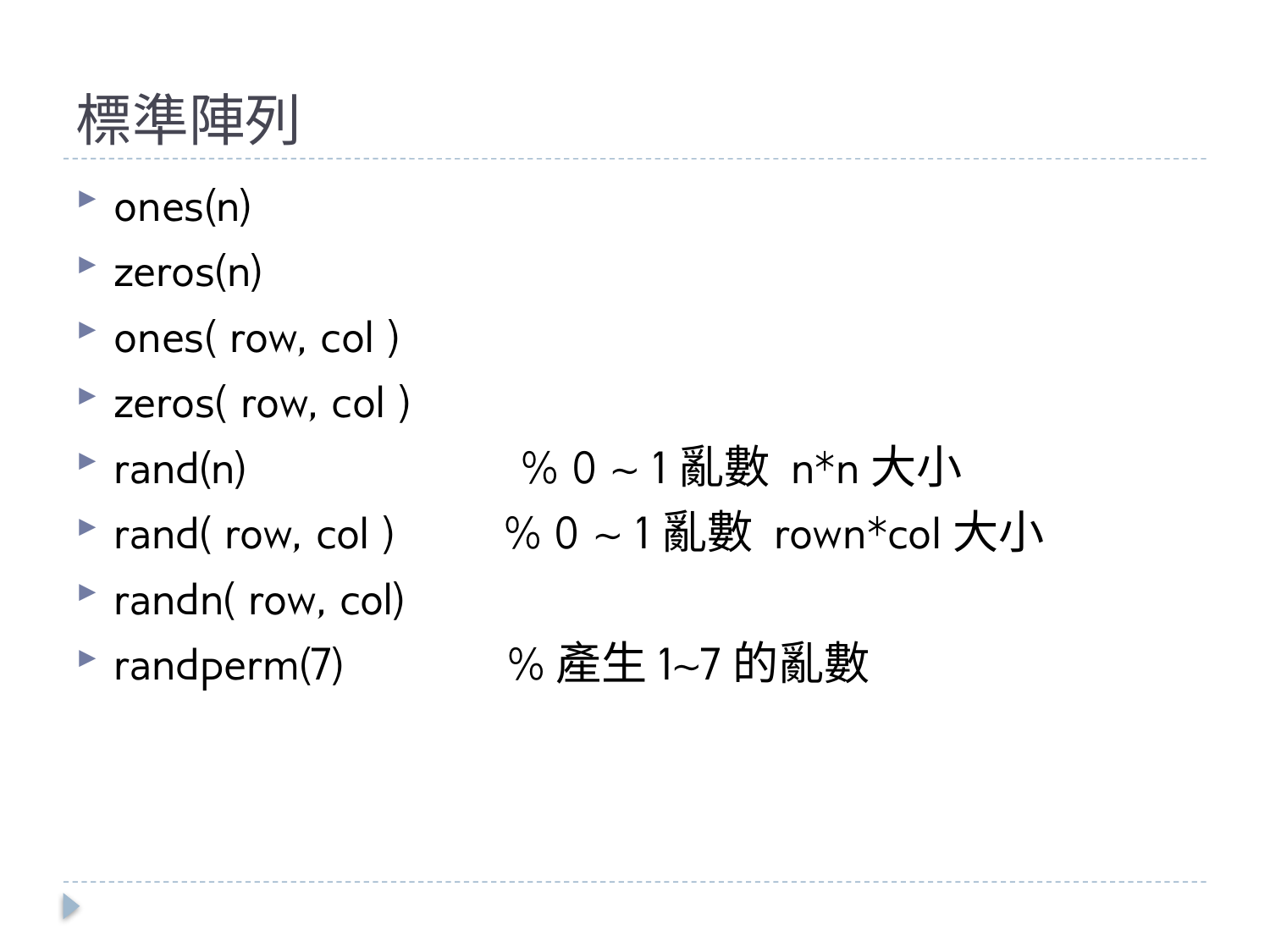

# 標準陣列
ones(n)
zeros(n)
ones( row, col )
zeros( row, col )
rand(n)                    % 0 ~ 1亂數 n*n大小
rand( row, col )        % 0 ~ 1亂數 rown*col大小
randn( row, col)
randperm(7)            %產生1~7的亂數